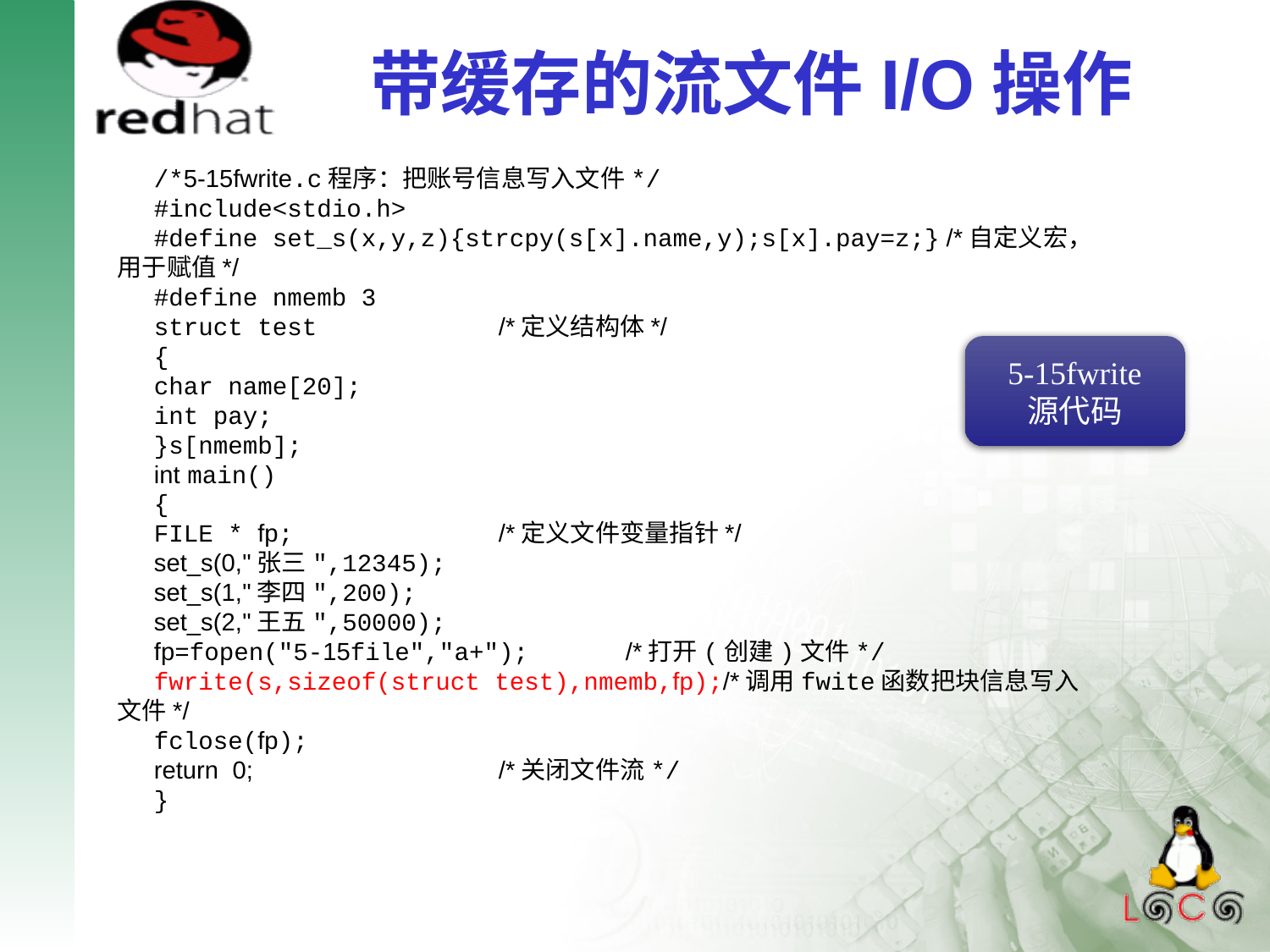

# 带缓存的流文件I/O操作
/*5-15fwrite.c程序：把账号信息写入文件*/
#include<stdio.h>
#define set_s(x,y,z){strcpy(s[x].name,y);s[x].pay=z;} /*自定义宏，用于赋值*/
#define nmemb 3
struct test                     	/*定义结构体*/
{
char name[20];
int pay;
}s[nmemb];
int main()
{
FILE * fp;                   	/*定义文件变量指针*/
set_s(0,"张三",12345);
set_s(1,"李四",200);
set_s(2,"王五",50000);
fp=fopen("5-15file","a+");	/*打开(创建)文件*/
fwrite(s,sizeof(struct test),nmemb,fp);/*调用fwite函数把块信息写入文件*/
fclose(fp);
return  0;                    	/*关闭文件流*/
}
5-15fwrite
源代码